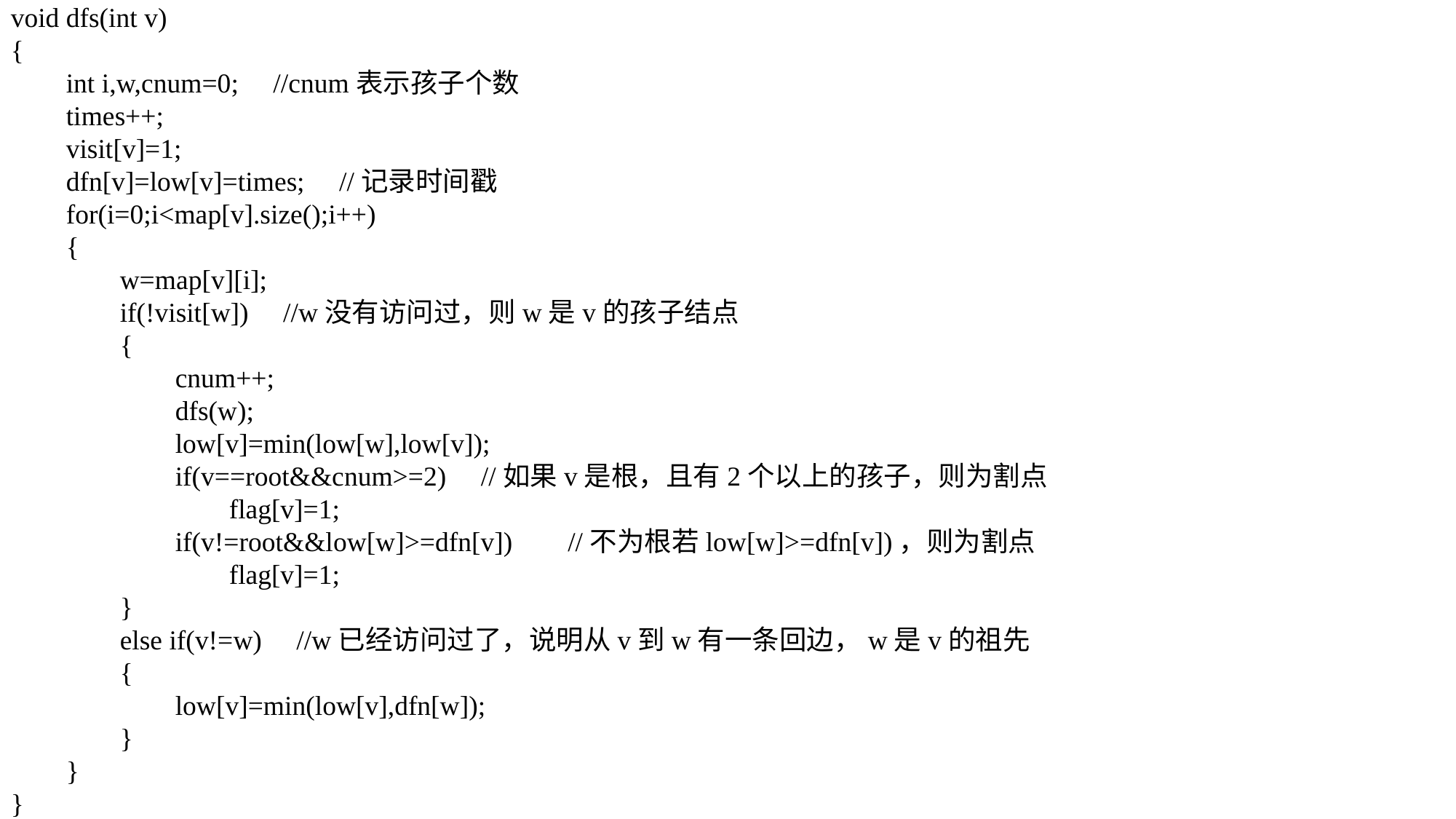

void dfs(int v)
{
        int i,w,cnum=0;     //cnum表示孩子个数
        times++;
        visit[v]=1;
        dfn[v]=low[v]=times;     //记录时间戳
        for(i=0;i<map[v].size();i++)
        {
	w=map[v][i];
	if(!visit[w])     //w没有访问过，则w是v的孩子结点
	{
	        cnum++;
	        dfs(w);
	        low[v]=min(low[w],low[v]);
	        if(v==root&&cnum>=2)     //如果v是根，且有2个以上的孩子，则为割点
		flag[v]=1;
	        if(v!=root&&low[w]>=dfn[v])        //不为根若low[w]>=dfn[v])，则为割点
		flag[v]=1;
	}
	else if(v!=w)     //w已经访问过了，说明从v到w有一条回边，w是v的祖先
	{
	        low[v]=min(low[v],dfn[w]);
	}
        }
}